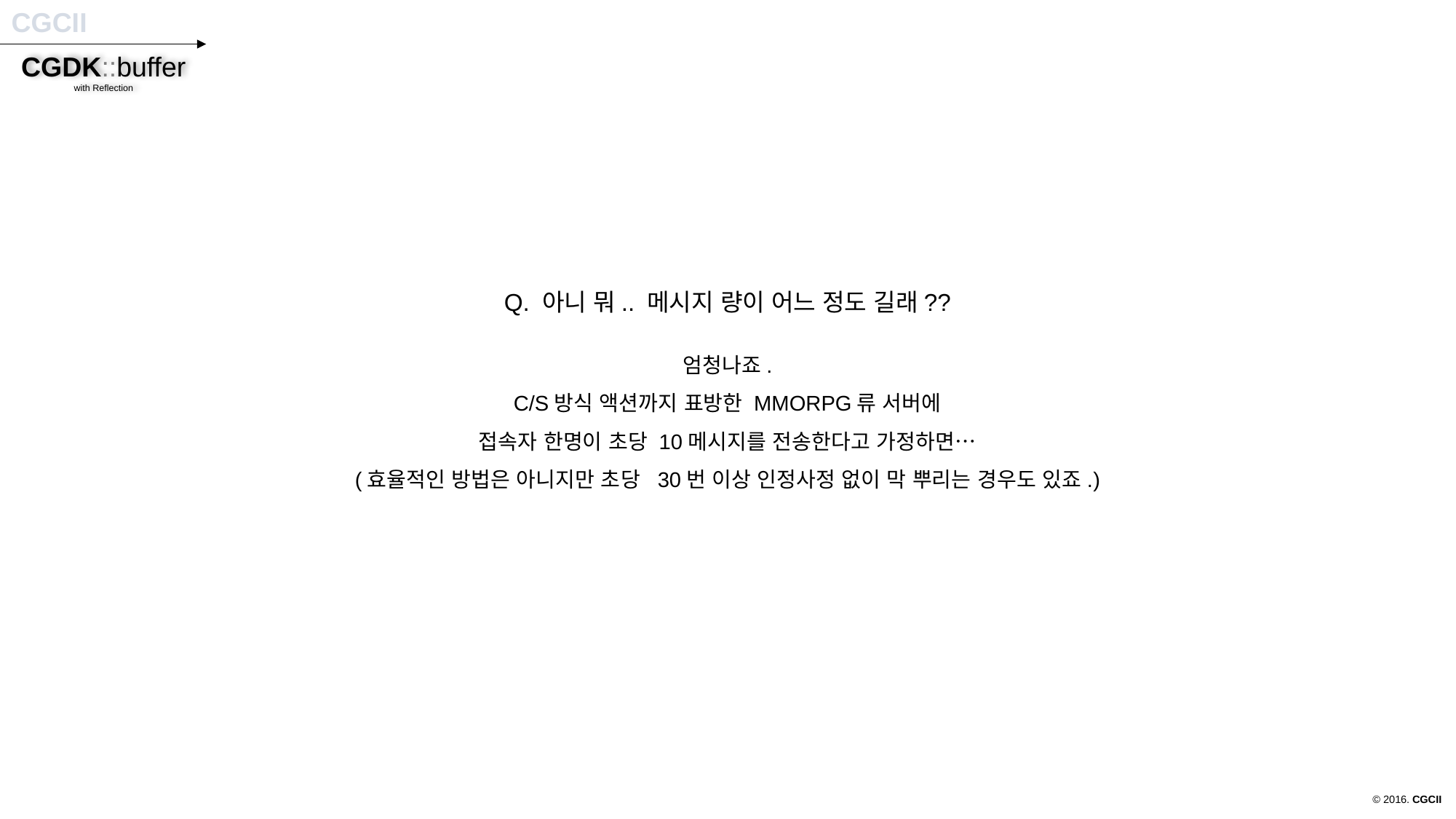

CGCII
CGDK::buffer
with Reflection

Q. 아니 뭐.. 메시지 량이 어느 정도 길래??
엄청나죠.
C/S방식 액션까지 표방한 MMORPG류 서버에
접속자 한명이 초당 10메시지를 전송한다고 가정하면…
(효율적인 방법은 아니지만 초당  30번 이상 인정사정 없이 막 뿌리는 경우도 있죠.)
© 2016. CGCII